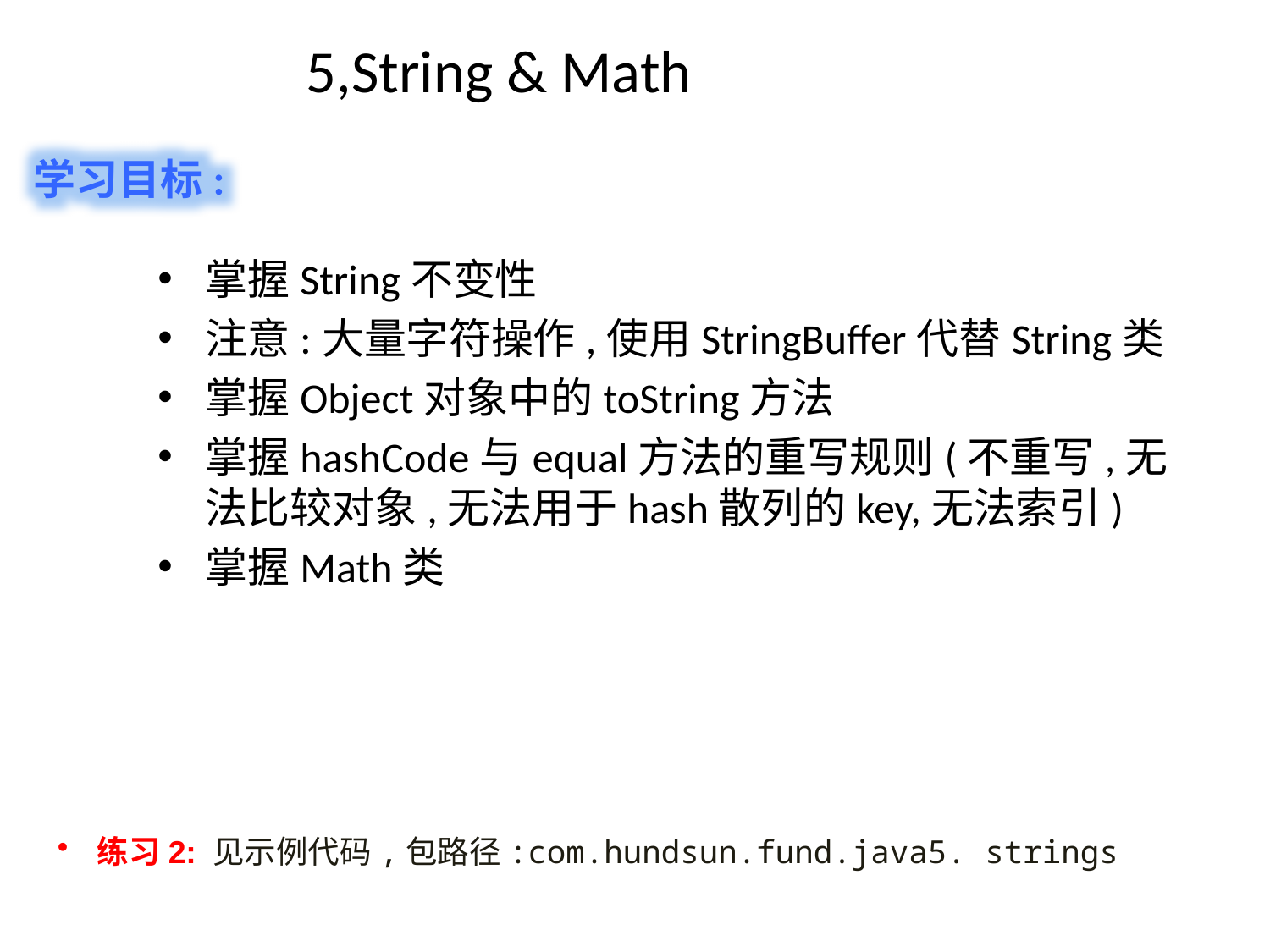

# 5,String & Math
学习目标:
掌握String不变性
注意:大量字符操作,使用StringBuffer代替String类
掌握Object对象中的toString方法
掌握hashCode与equal方法的重写规则(不重写,无法比较对象,无法用于hash散列的key,无法索引)
掌握Math类

练习2: 见示例代码,包路径:com.hundsun.fund.java5. strings